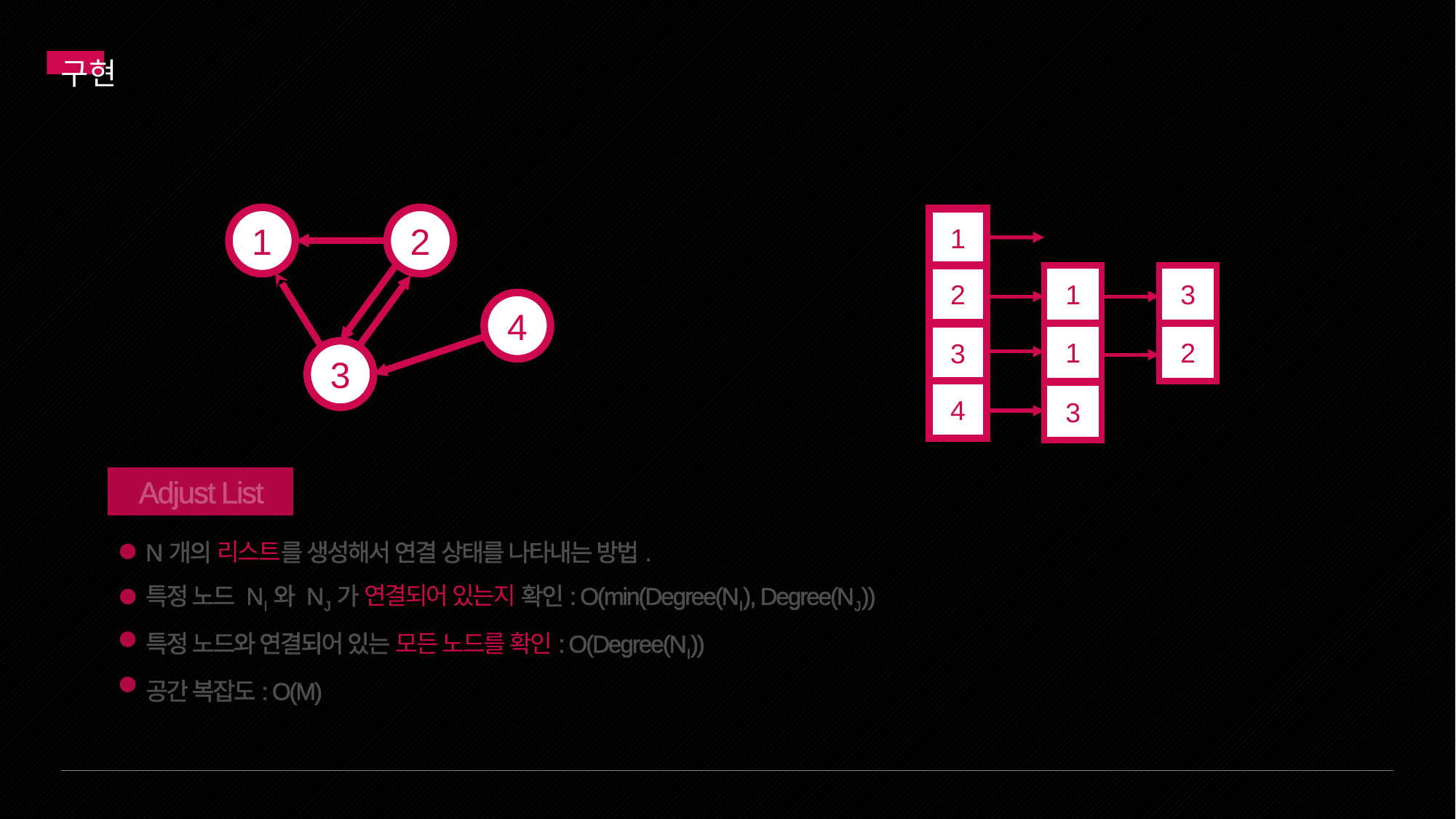

구현

1
2
4
3
1
1
3
2
1
2
3
4
3

Adjust List
N개의 리스트를 생성해서 연결 상태를 나타내는 방법.

특정 노드 NI와 NJ가 연결되어 있는지 확인: O(min(Degree(NI), Degree(NJ))

특정 노드와 연결되어 있는 모든 노드를 확인: O(Degree(NI))

공간 복잡도: O(M)

2021 알고리즘 특강 with C++